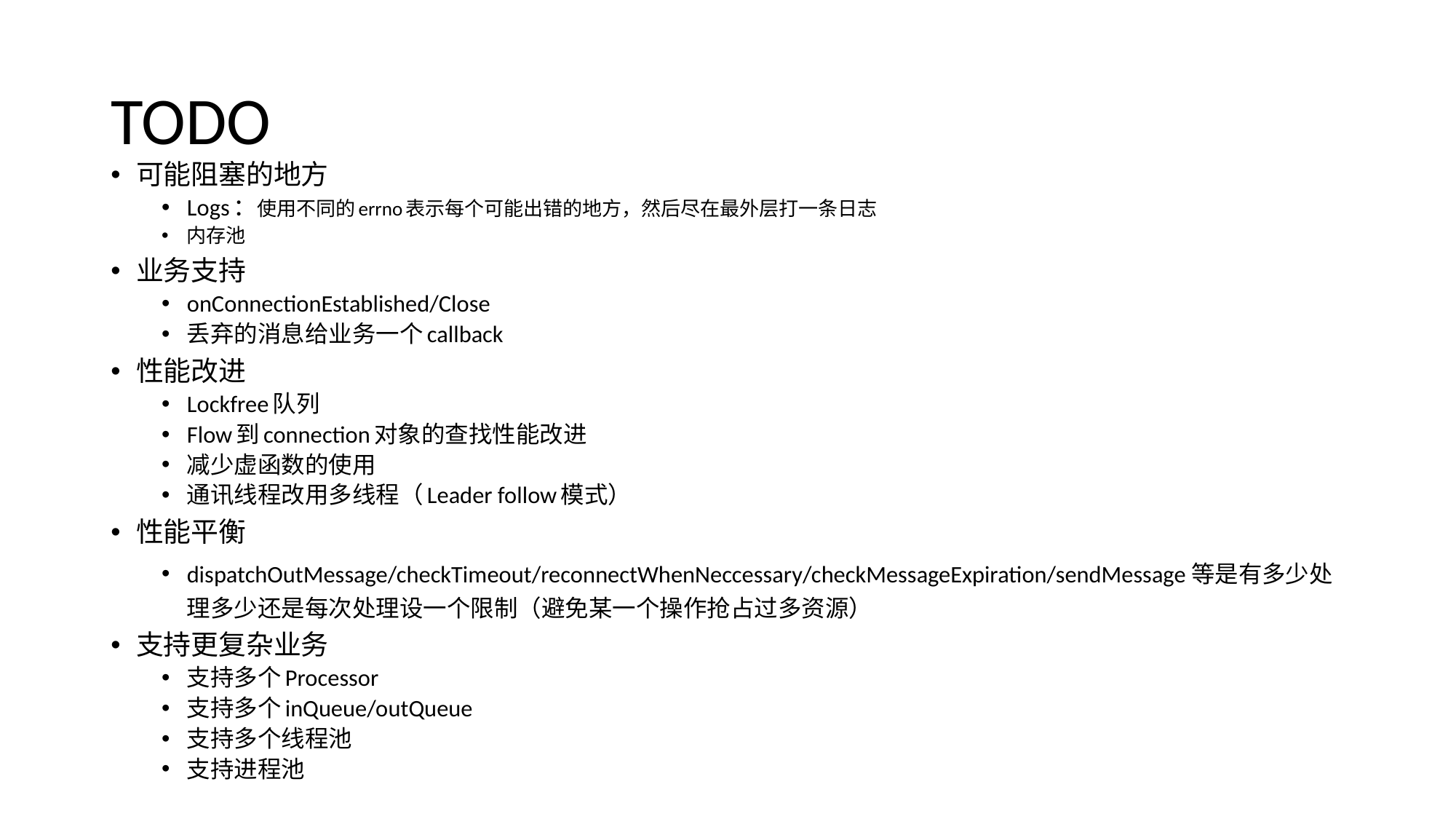

# TODO
可能阻塞的地方
Logs：使用不同的errno表示每个可能出错的地方，然后尽在最外层打一条日志
内存池
业务支持
onConnectionEstablished/Close
丢弃的消息给业务一个callback
性能改进
Lockfree队列
Flow到connection对象的查找性能改进
减少虚函数的使用
通讯线程改用多线程（Leader follow模式）
性能平衡
dispatchOutMessage/checkTimeout/reconnectWhenNeccessary/checkMessageExpiration/sendMessage等是有多少处理多少还是每次处理设一个限制（避免某一个操作抢占过多资源）
支持更复杂业务
支持多个Processor
支持多个inQueue/outQueue
支持多个线程池
支持进程池